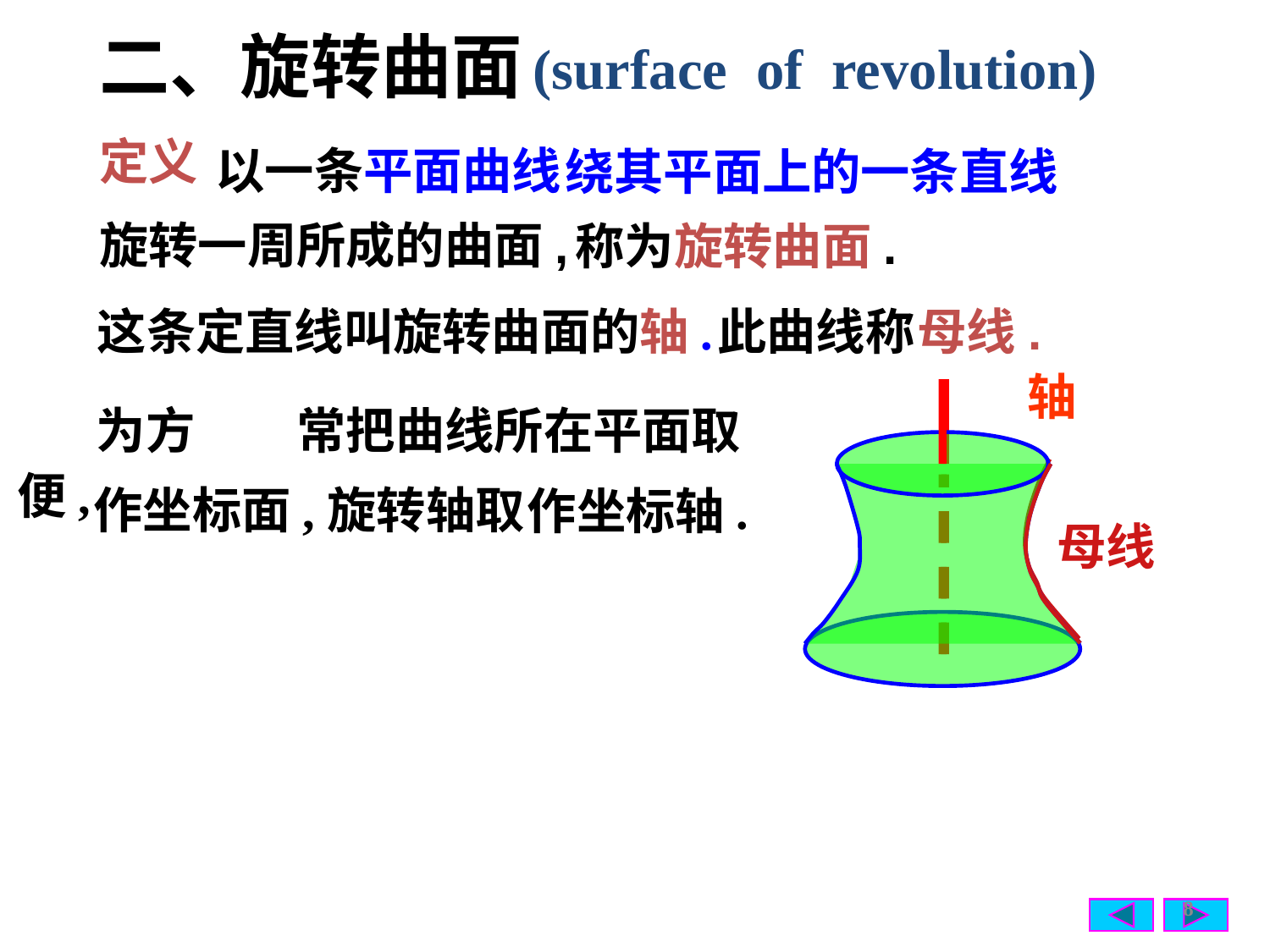

二、旋转曲面
(surface  of  revolution)
以一条平面曲线
绕其平面上的一条直线
定义
旋转一周所成的曲面,
称为旋转曲面.
这条定直线叫旋转曲面的轴.
此曲线称
母线.
轴

      为方便,
 常把曲线所在平面取

作坐标面,
旋转轴取
作坐标轴.
母线
8